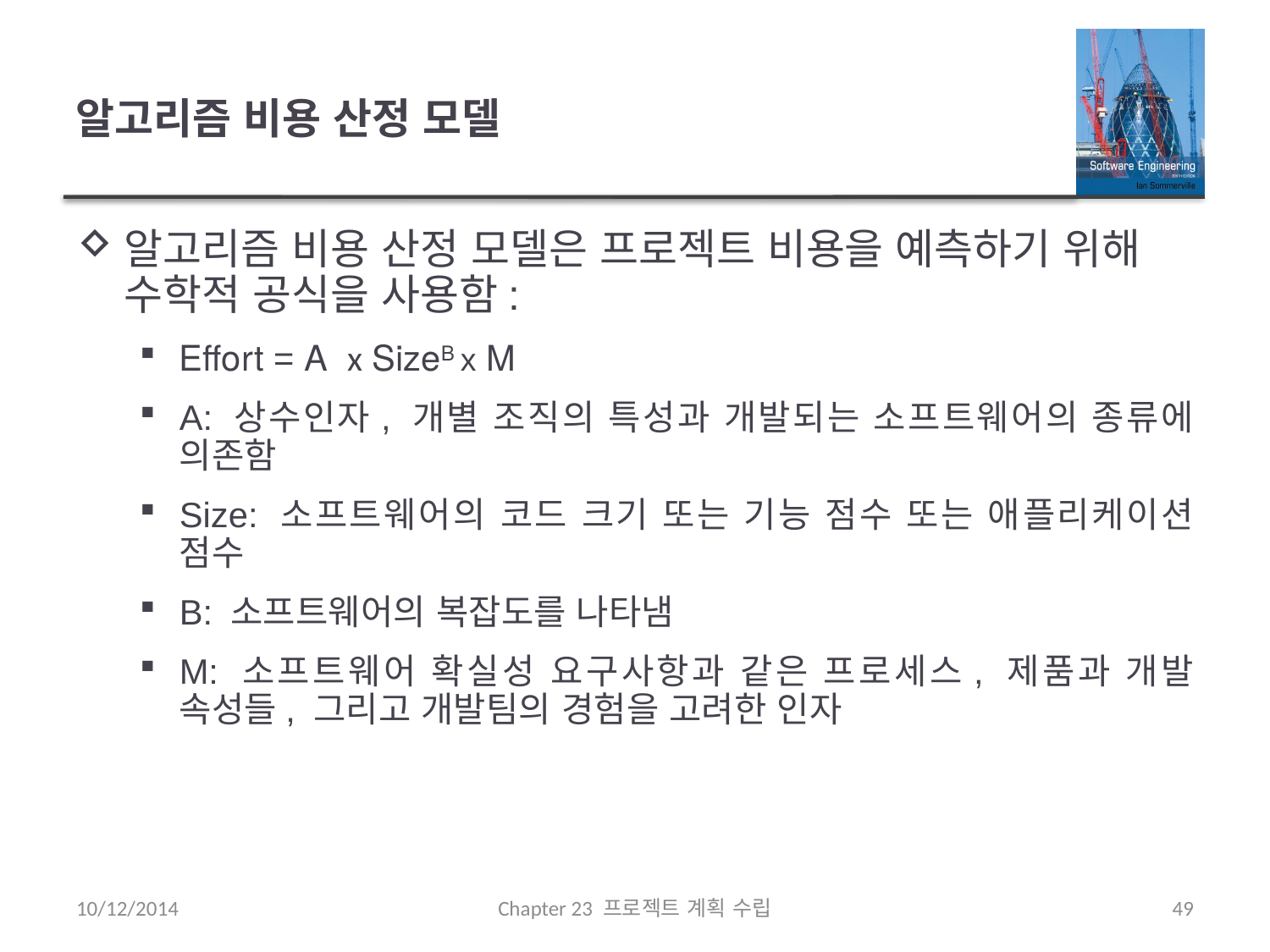

# 알고리즘 비용 산정 모델
알고리즘 비용 산정 모델은 프로젝트 비용을 예측하기 위해 수학적 공식을 사용함:
Effort = A  x SizeB x M
A: 상수인자, 개별 조직의 특성과 개발되는 소프트웨어의 종류에 의존함
Size: 소프트웨어의 코드 크기 또는 기능 점수 또는 애플리케이션 점수
B: 소프트웨어의 복잡도를 나타냄
M: 소프트웨어 확실성 요구사항과 같은 프로세스, 제품과 개발 속성들, 그리고 개발팀의 경험을 고려한 인자
10/12/2014
Chapter 23 프로젝트 계획 수립
49